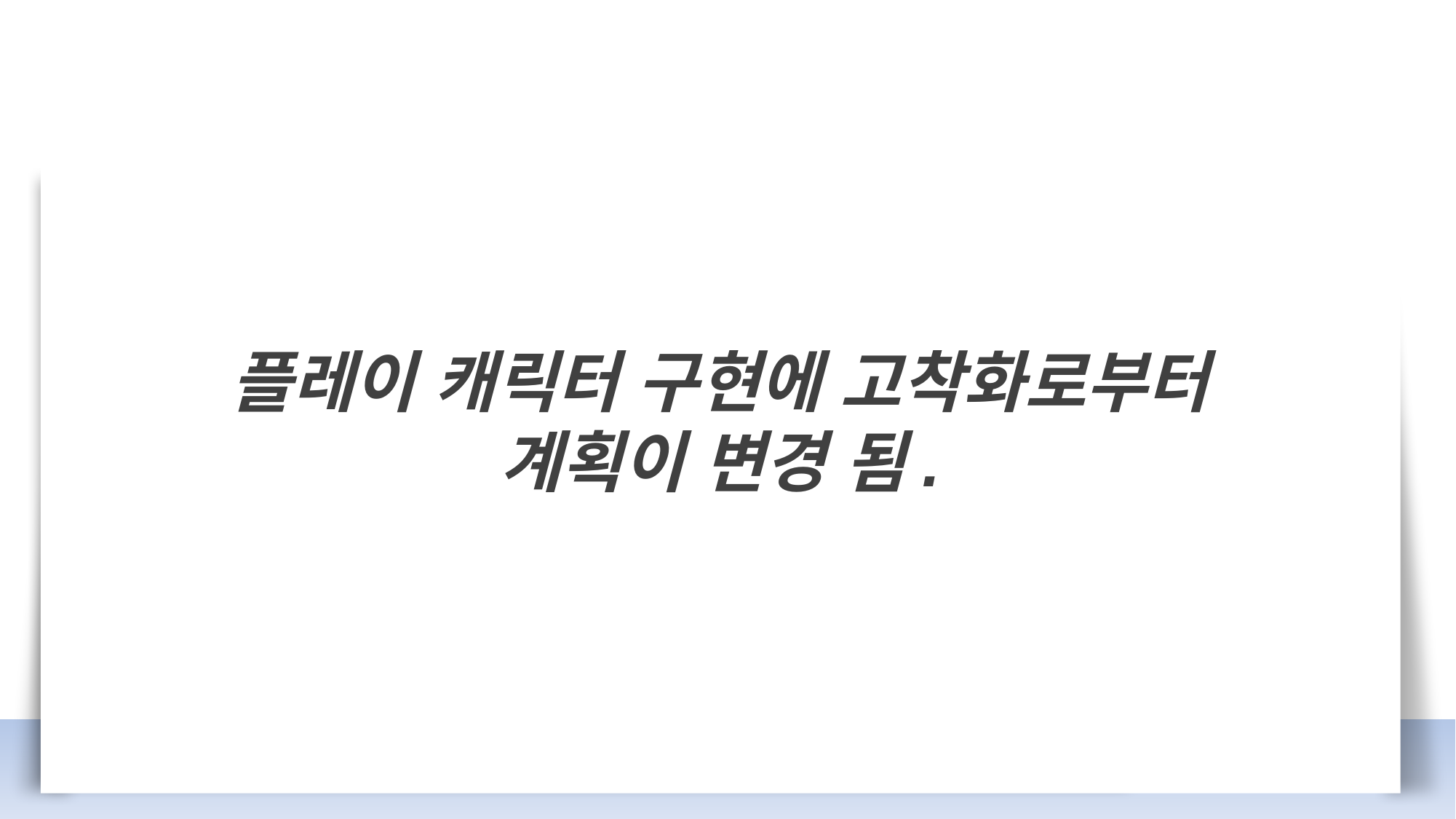

플레이 캐릭터 구현에 고착화로부터
계획이 변경 됨.